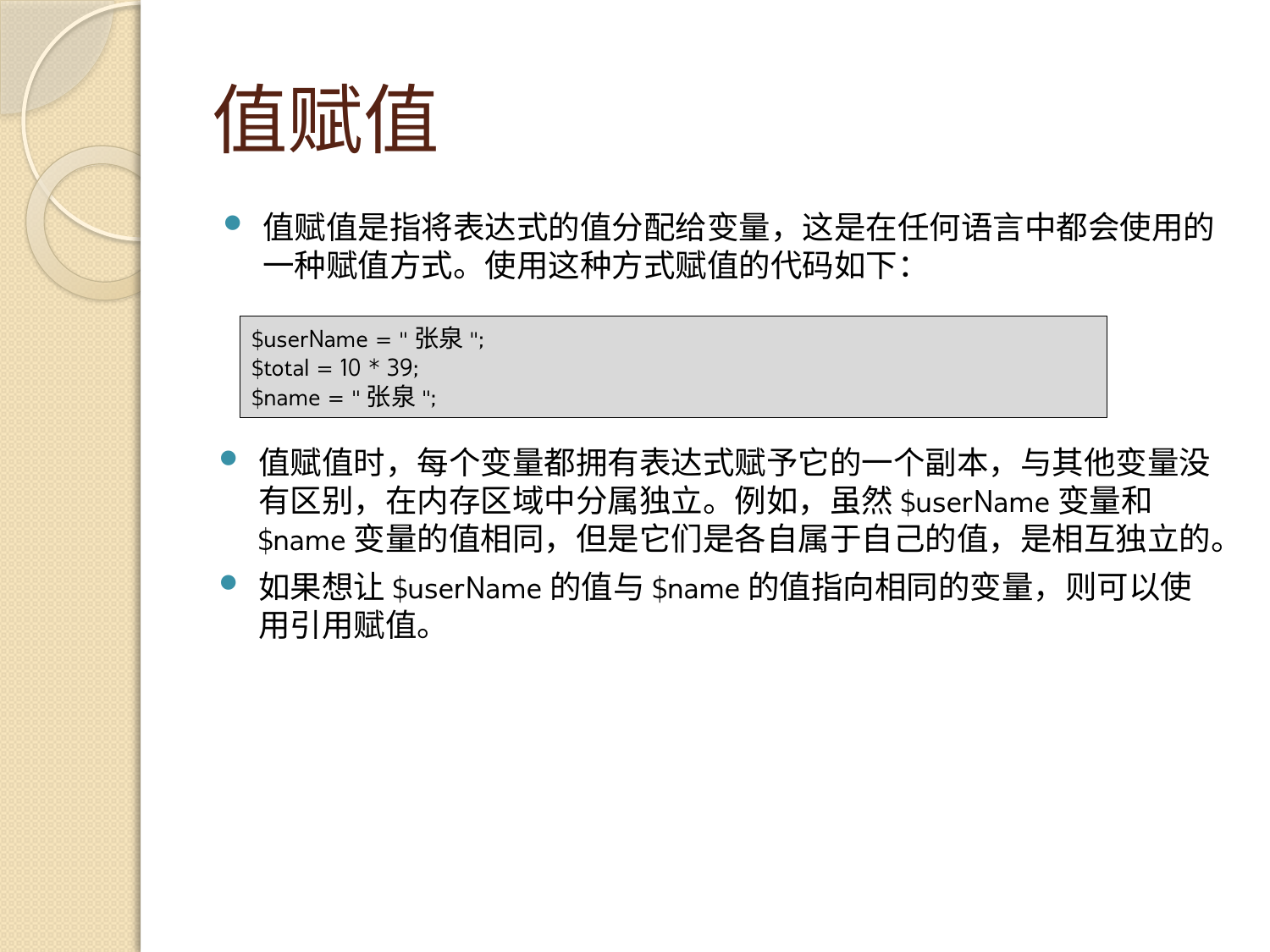

# 值赋值
值赋值是指将表达式的值分配给变量，这是在任何语言中都会使用的一种赋值方式。使用这种方式赋值的代码如下：
$userName = "张泉";
$total = 10 * 39;
$name = "张泉";
值赋值时，每个变量都拥有表达式赋予它的一个副本，与其他变量没有区别，在内存区域中分属独立。例如，虽然$userName变量和$name变量的值相同，但是它们是各自属于自己的值，是相互独立的。
如果想让$userName的值与$name的值指向相同的变量，则可以使用引用赋值。